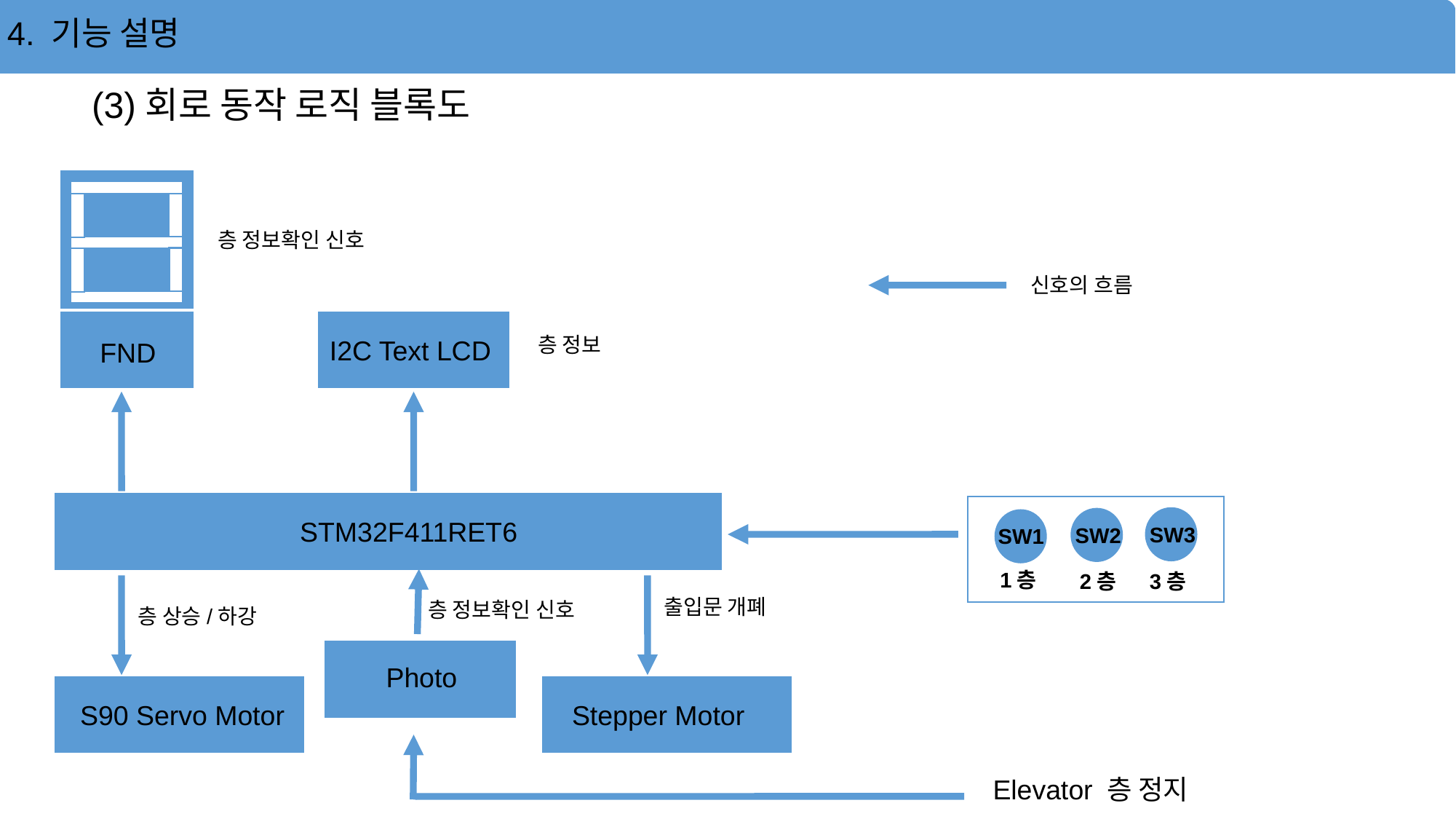

4. 기능 설명
# (3)회로 동작 로직 블록도

층 정보확인 신호

신호의 흐름

층 정보
I2C Text LCD
FND

SW3

SW2
STM32F411RET6

SW1
1층
2층
3층
출입문 개폐
층 정보확인 신호
층 상승/하강

Photo

S90 Servo Motor
  Stepper Motor
  Elevator 층 정지